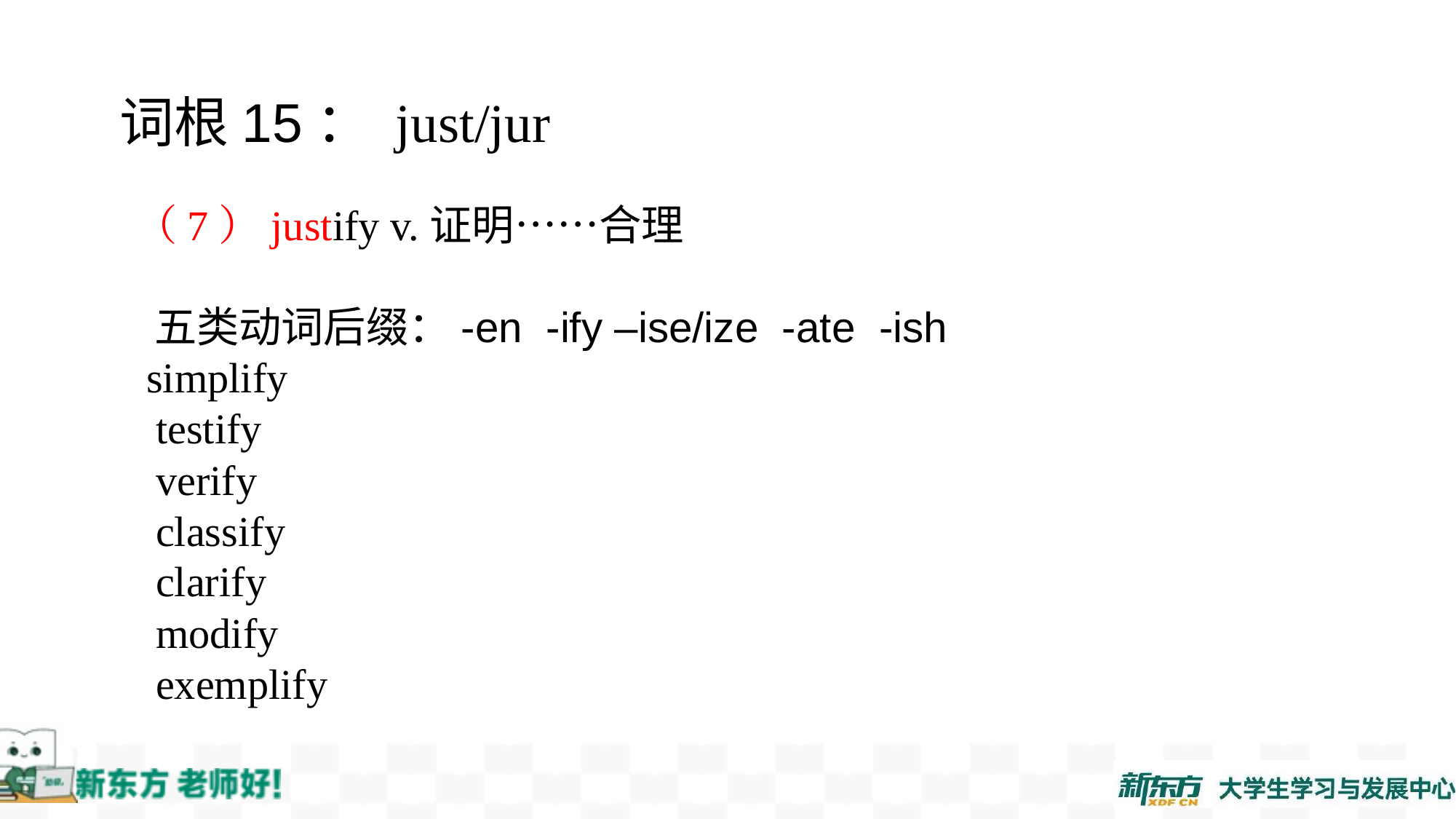

词根15： just/jur

（7）justify v.证明……合理

 五类动词后缀：-en  -ify –ise/ize  -ate  -ish
 simplify
  testify
  verify
  classify
  clarify
  modify
  exemplify